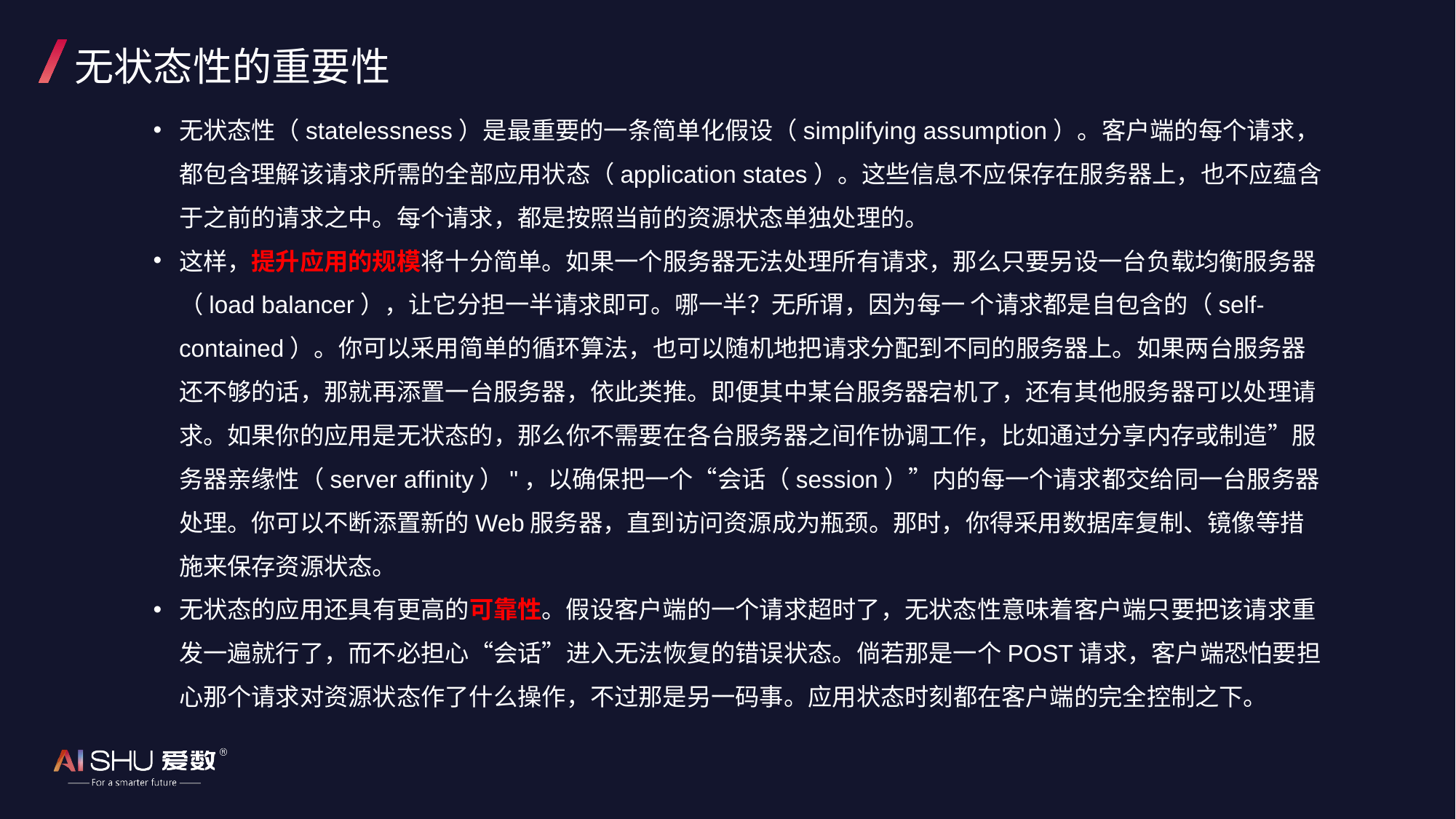

# 无状态性的重要性
无状态性（statelessness）是最重要的一条简单化假设（simplifying assumption）。客户端的每个请求，都包含理解该请求所需的全部应用状态（application states）。这些信息不应保存在服务器上，也不应蕴含于之前的请求之中。每个请求，都是按照当前的资源状态单独处理的。
这样，提升应用的规模将十分简单。如果一个服务器无法处理所有请求，那么只要另设一台负载均衡服务器（load balancer），让它分担一半请求即可。哪一半？无所谓，因为每一 个请求都是自包含的（self-contained）。你可以采用简单的循环算法，也可以随机地把请求分配到不同的服务器上。如果两台服务器还不够的话，那就再添置一台服务器，依此类推。即便其中某台服务器宕机了，还有其他服务器可以处理请求。如果你的应用是无状态的，那么你不需要在各台服务器之间作协调工作，比如通过分享内存或制造”服务器亲缘性（server affinity）"，以确保把一个“会话（session）”内的每一个请求都交给同一台服务器处理。你可以不断添置新的Web服务器，直到访问资源成为瓶颈。那时，你得采用数据库复制、镜像等措施来保存资源状态。
无状态的应用还具有更高的可靠性。假设客户端的一个请求超时了，无状态性意味着客户端只要把该请求重发一遍就行了，而不必担心“会话”进入无法恢复的错误状态。倘若那是一个POST请求，客户端恐怕要担心那个请求对资源状态作了什么操作，不过那是另一码事。应用状态时刻都在客户端的完全控制之下。